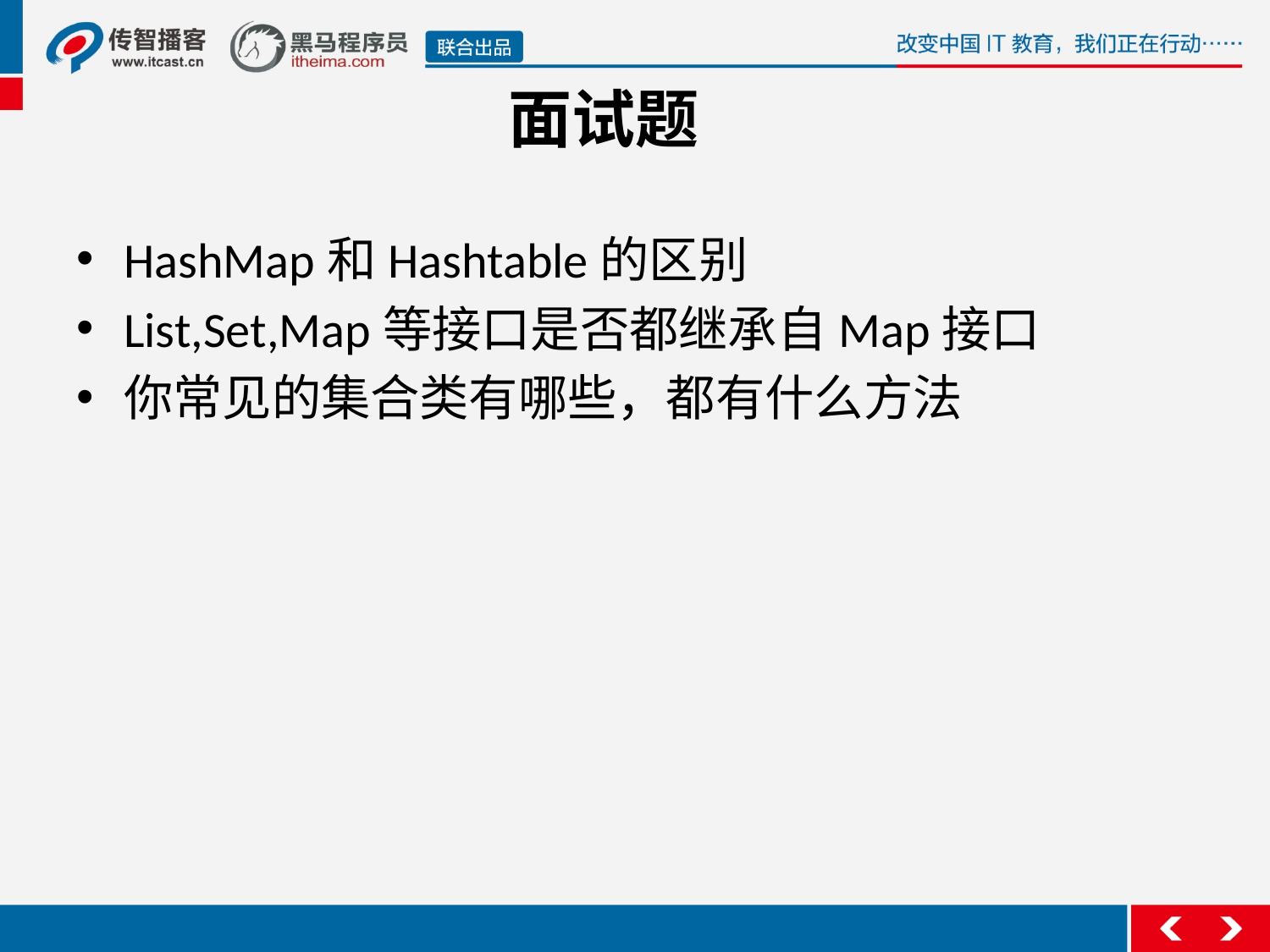

# 面试题
HashMap和Hashtable的区别
List,Set,Map等接口是否都继承自Map接口
你常见的集合类有哪些，都有什么方法